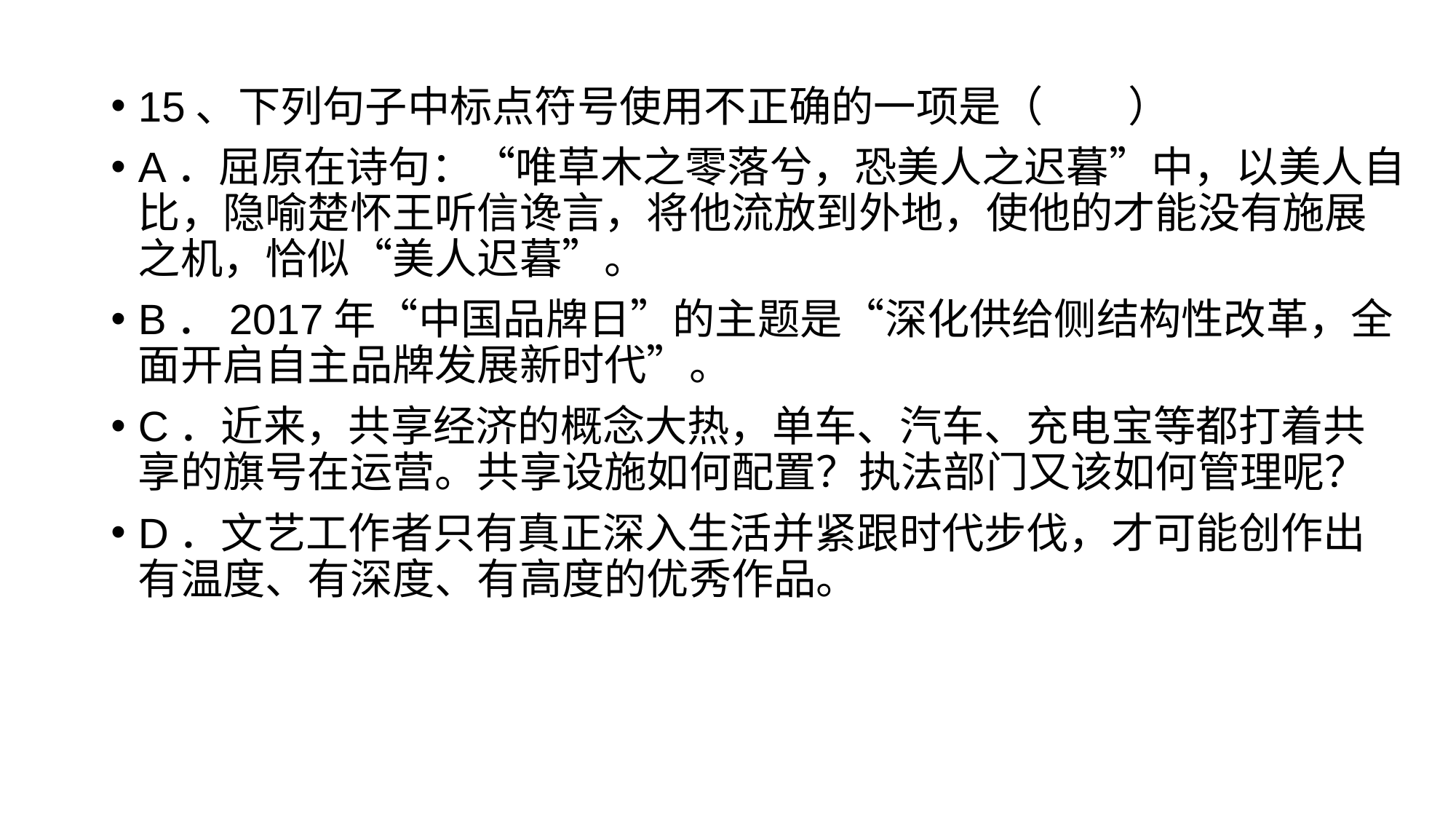

15、下列句子中标点符号使用不正确的一项是（　　）
A．屈原在诗句：“唯草木之零落兮，恐美人之迟暮”中，以美人自比，隐喻楚怀王听信谗言，将他流放到外地，使他的才能没有施展之机，恰似“美人迟暮”。
B．2017年“中国品牌日”的主题是“深化供给侧结构性改革，全面开启自主品牌发展新时代”。
C．近来，共享经济的概念大热，单车、汽车、充电宝等都打着共享的旗号在运营。共享设施如何配置？执法部门又该如何管理呢？
D．文艺工作者只有真正深入生活并紧跟时代步伐，才可能创作出有温度、有深度、有高度的优秀作品。